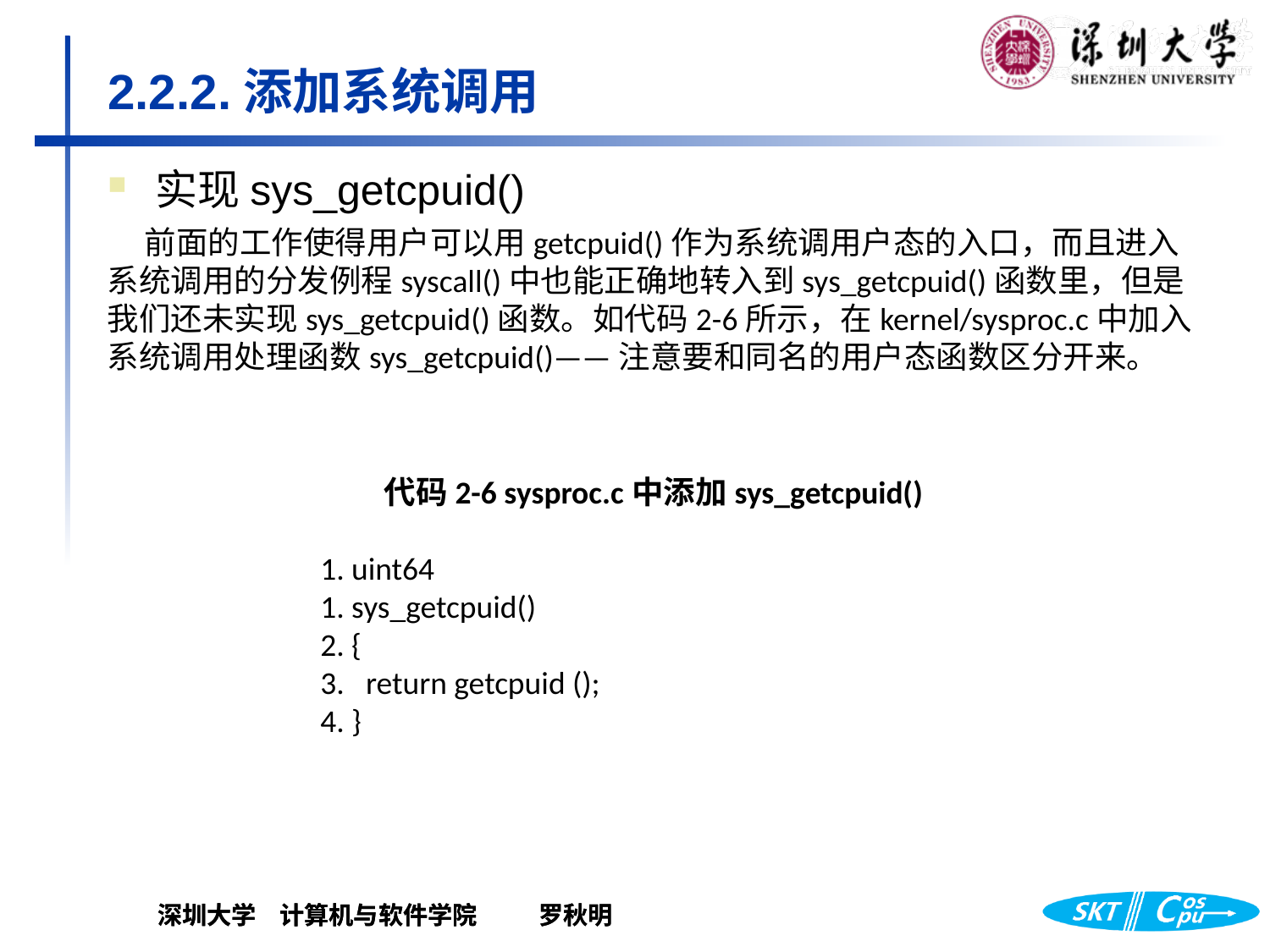

# 2.2.2.添加系统调用
实现sys_getcpuid()
前面的工作使得用户可以用getcpuid()作为系统调用户态的入口，而且进入系统调用的分发例程syscall()中也能正确地转入到sys_getcpuid()函数里，但是我们还未实现sys_getcpuid()函数。如代码2-6所示，在kernel/sysproc.c中加入系统调用处理函数sys_getcpuid()——注意要和同名的用户态函数区分开来。
代码2-6 sysproc.c中添加sys_getcpuid()

1. uint64
1. sys_getcpuid()
2. {
3.   return getcpuid ();
4. }